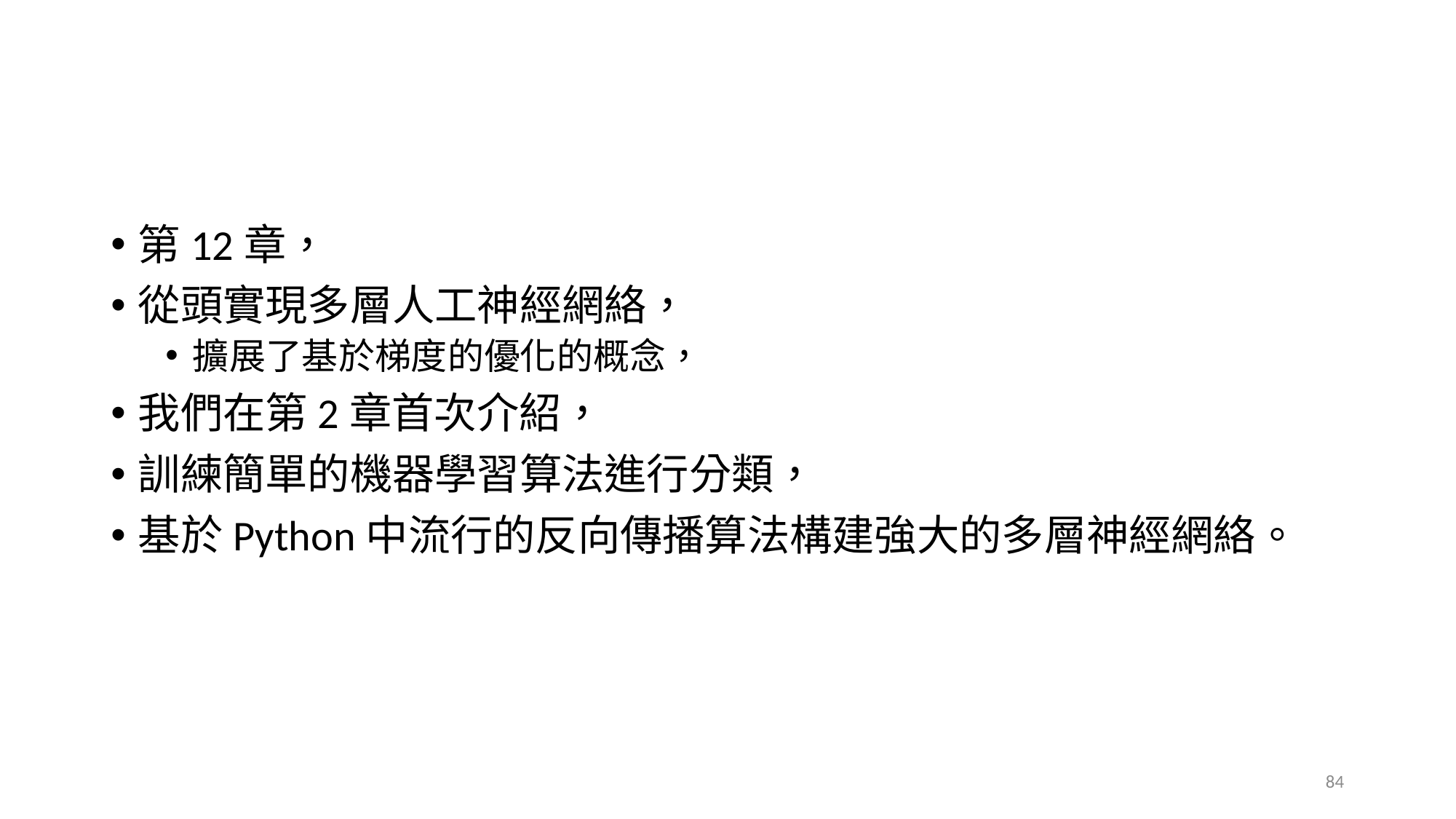

#
第12章，
從頭實現多層人工神經網絡，
擴展了基於梯度的優化的概念，
我們在第2章首次介紹，
訓練簡單的機器學習算法進行分類，
基於Python中流行的反向傳播算法構建強大的多層神經網絡。
84